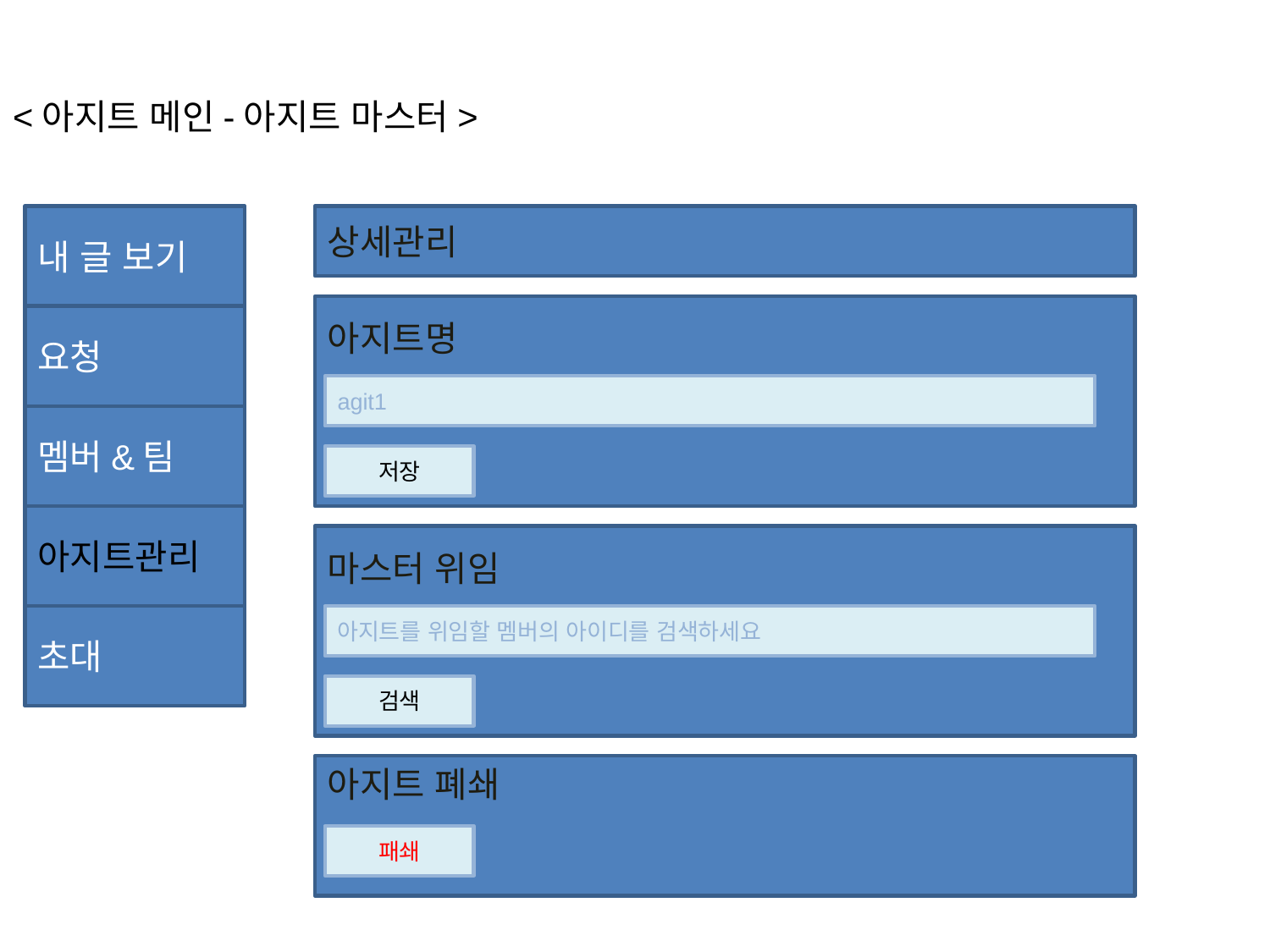

<아지트 메인-아지트 마스터>
내 글 보기
상세관리
아지트명

요청
agit1
멤버&팀
저장
아지트관리
마스터 위임

초대
아지트를 위임할 멤버의 아이디를 검색하세요
검색
아지트 폐쇄

패쇄